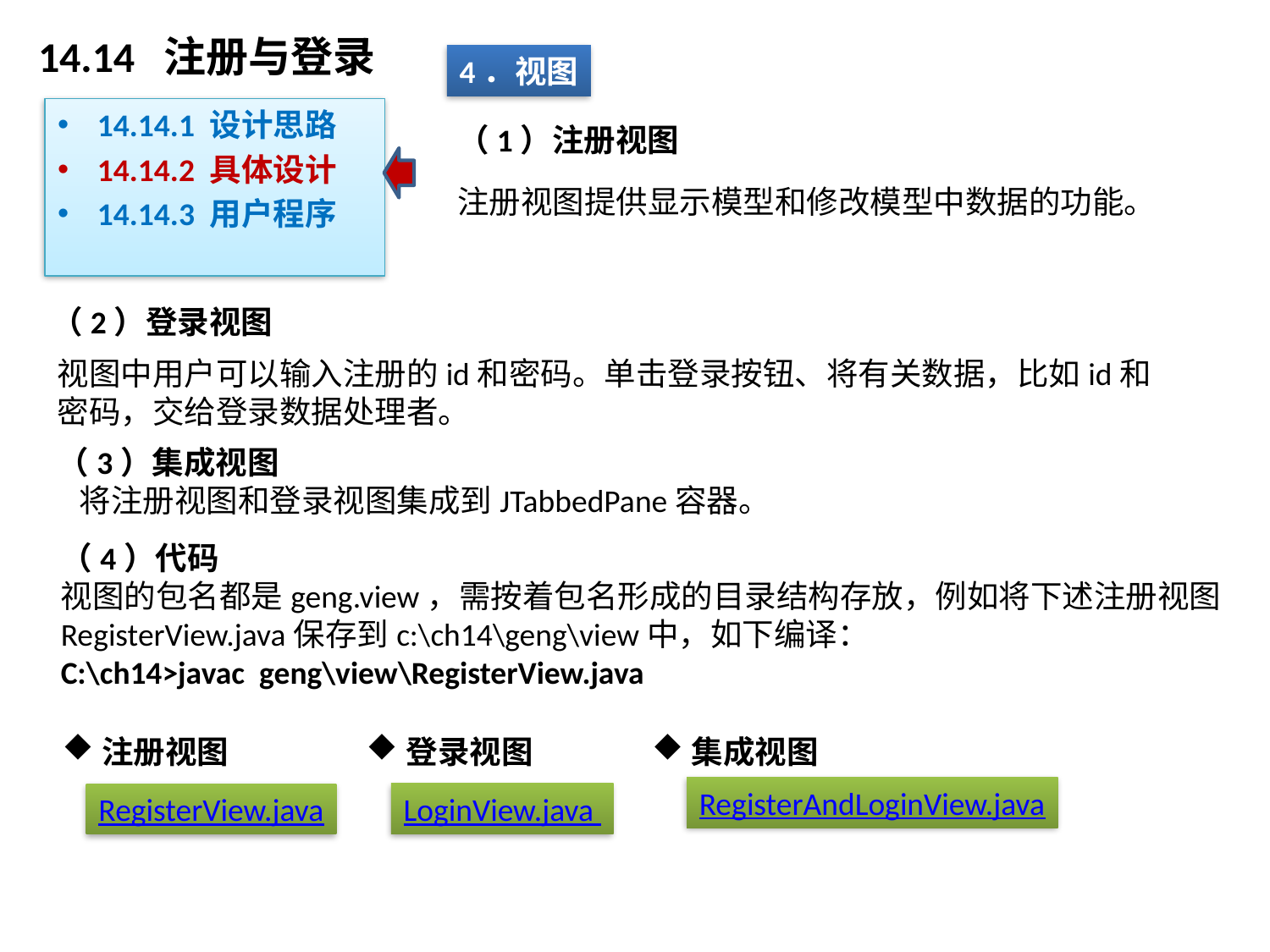

# 14.14  注册与登录
4．视图
14.14.1 设计思路
14.14.2 具体设计
14.14.3 用户程序
（1）注册视图

注册视图提供显示模型和修改模型中数据的功能。
（2）登录视图
视图中用户可以输入注册的id和密码。单击登录按钮、将有关数据，比如id和密码，交给登录数据处理者。
（3）集成视图
  将注册视图和登录视图集成到JTabbedPane容器。
（4）代码
视图的包名都是geng.view，需按着包名形成的目录结构存放，例如将下述注册视图RegisterView.java保存到c:\ch14\geng\view中，如下编译：
C:\ch14>javac  geng\view\RegisterView.java
注册视图
登录视图
集成视图
RegisterAndLoginView.java
LoginView.java
RegisterView.java